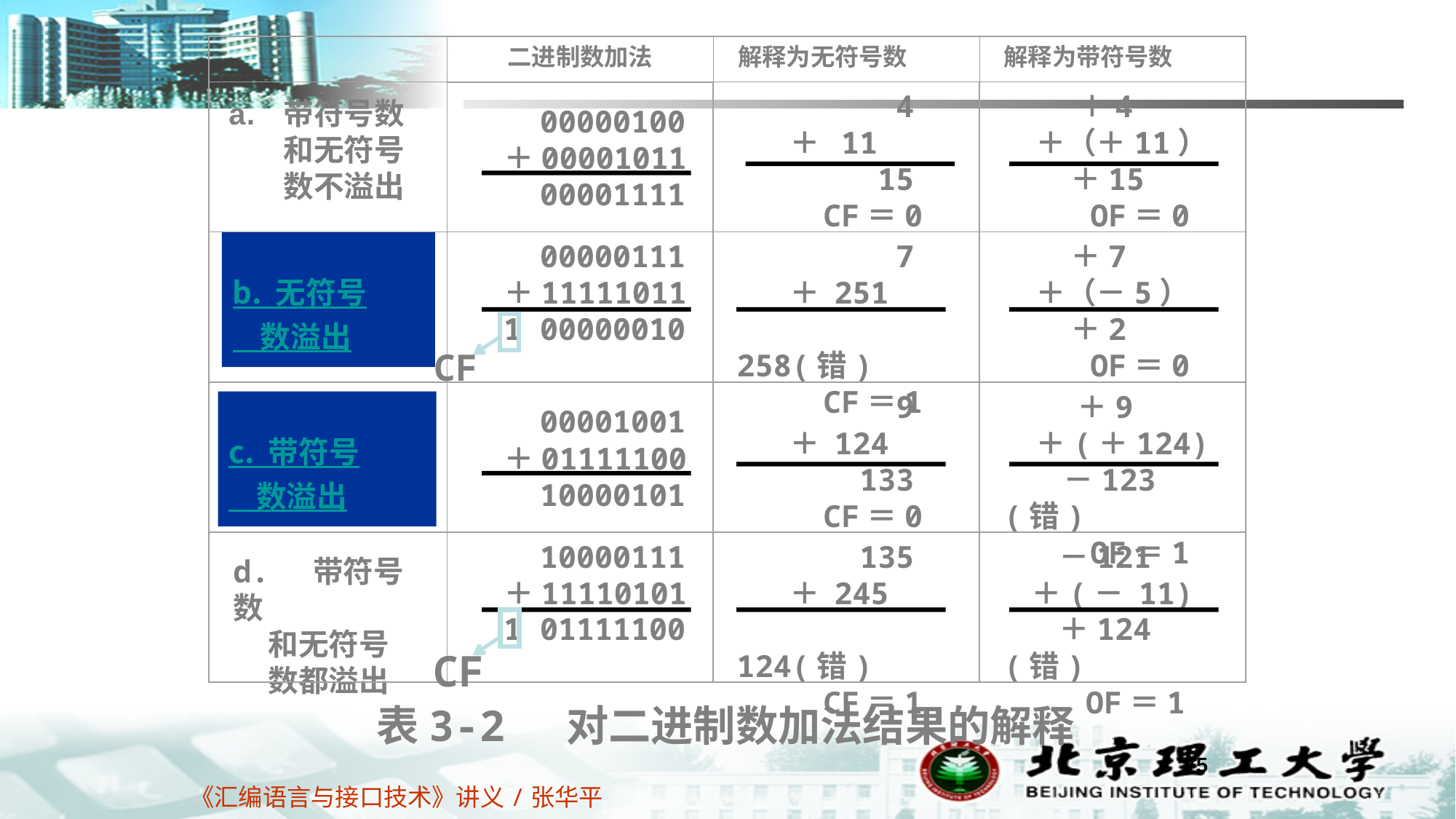

二进制数加法

解释为无符号数

解释为带符号数

  00000100
＋00001011
  00001111

       4
  ＋  11
      15
   CF＝0

     ＋4
＋（＋11）
    ＋15
   OF＝0

b.  无符号
    数溢出

  00000111
＋11111011
1 00000010

       7
  ＋ 251
     258(错)
   CF＝1

    ＋7
＋（－5）
    ＋2
   OF＝0

  00001001
＋01111100
  10000101

       9
  ＋ 124
     133
   CF＝0

     ＋9
＋(＋124)
   －123(错)
   OF＝1

c.  带符号
    数溢出

d.  带符号数
    和无符号
    数都溢出

  10000111
＋11110101
1 01111100

     135
  ＋ 245
     124(错)
   CF＝1

   －121
＋(－ 11)
   ＋124(错)
   OF＝1
表3-2  对二进制数加法结果的解释

CF

CF

带符号数和无符号数不溢出

75